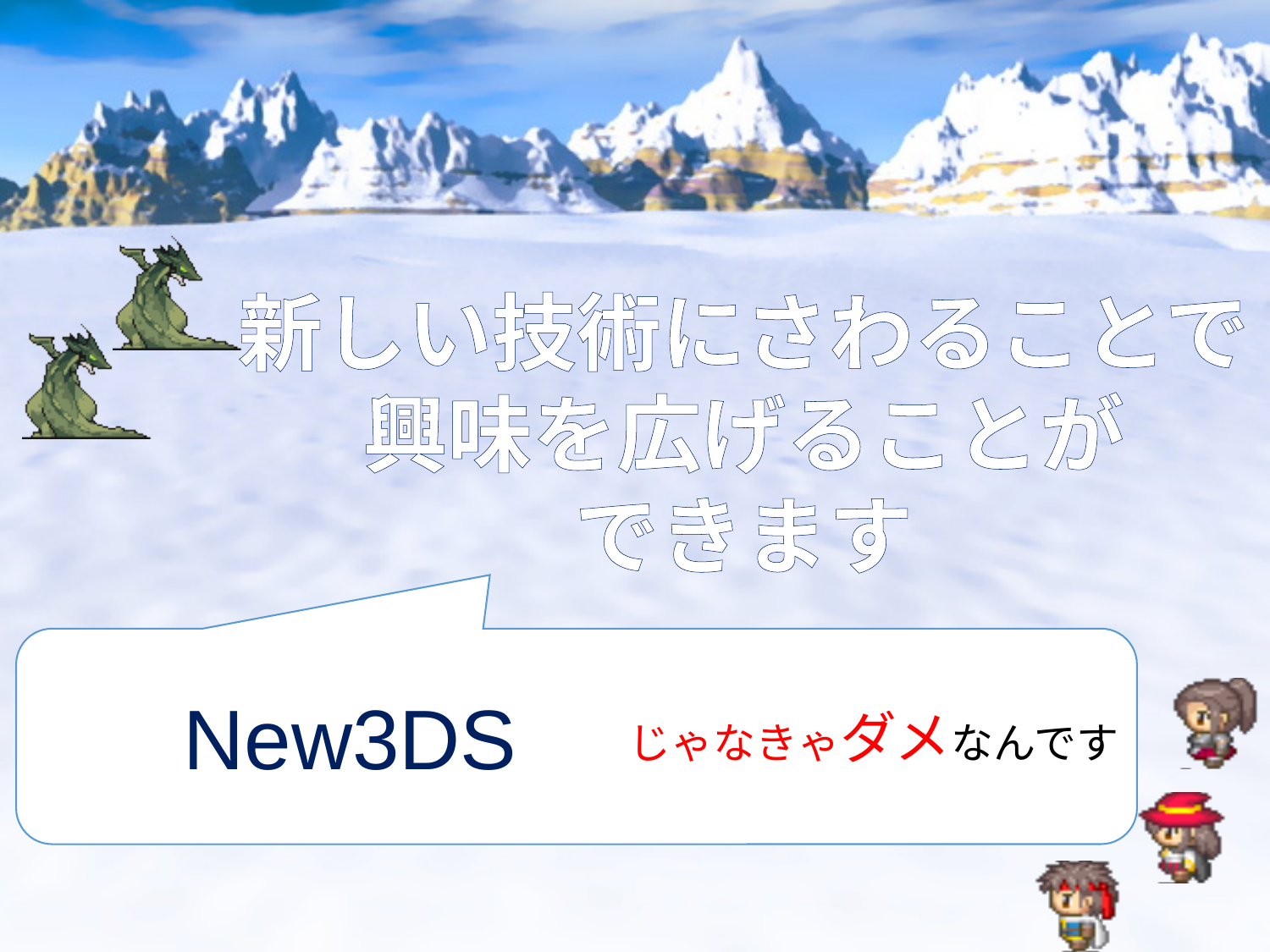

新しい技術にさわることで興味を広げることが
できます

New3DS
じゃなきゃダメなんです